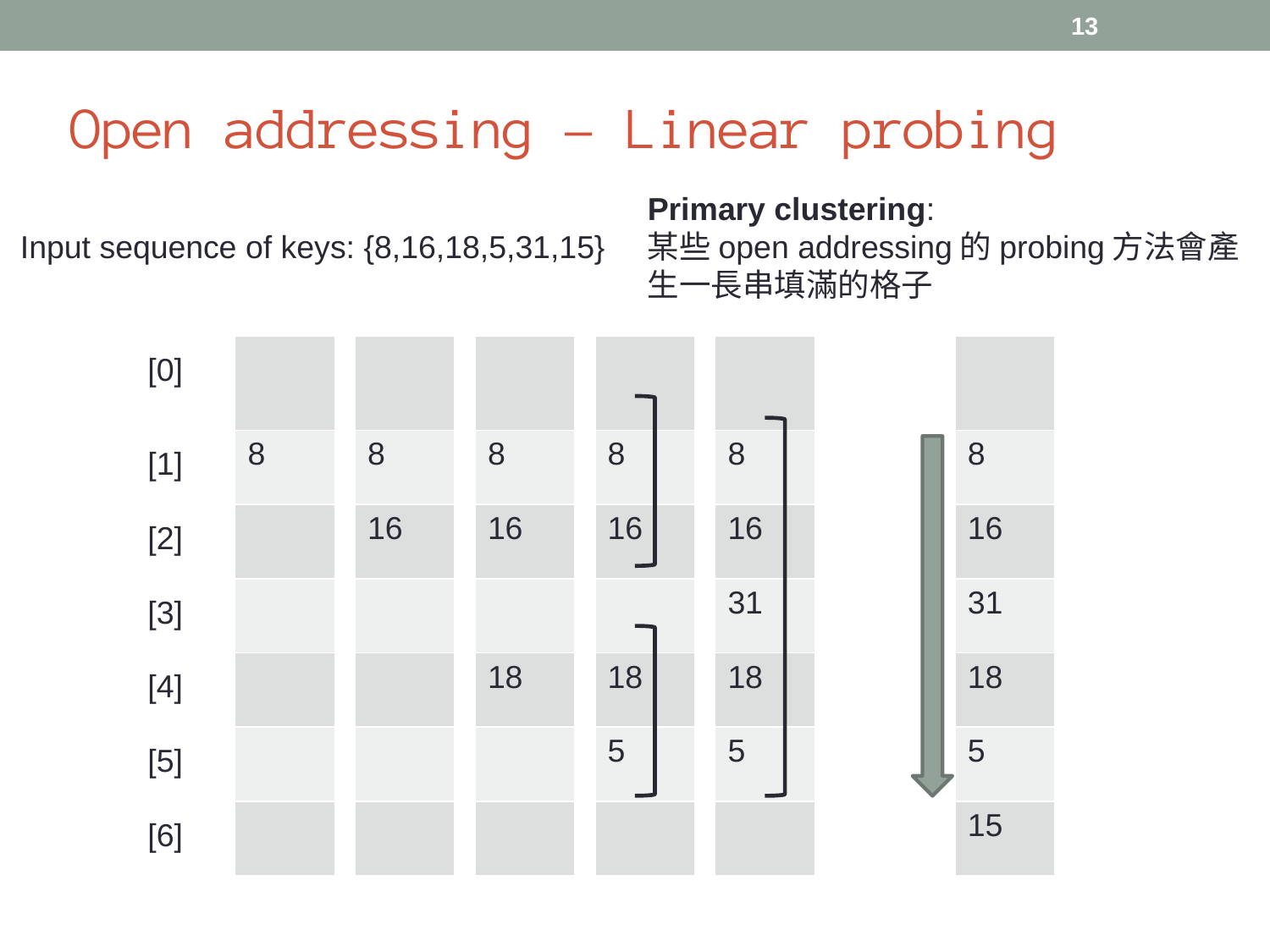

13
# Open addressing – Linear probing
Primary clustering:
某些open addressing的probing方法會產生一長串填滿的格子
Input sequence of keys: {8,16,18,5,31,15}
|  |
| --- |
| 8 |
|  |
|  |
|  |
|  |
|  |
|  |
| --- |
| 8 |
| 16 |
|  |
|  |
|  |
|  |
|  |
| --- |
| 8 |
| 16 |
|  |
| 18 |
|  |
|  |
|  |
| --- |
| 8 |
| 16 |
|  |
| 18 |
| 5 |
|  |
|  |
| --- |
| 8 |
| 16 |
| 31 |
| 18 |
| 5 |
|  |
|  |
| --- |
| 8 |
| 16 |
| 31 |
| 18 |
| 5 |
| 15 |
| [0] |
| --- |
| [1] |
| [2] |
| [3] |
| [4] |
| [5] |
| [6] |